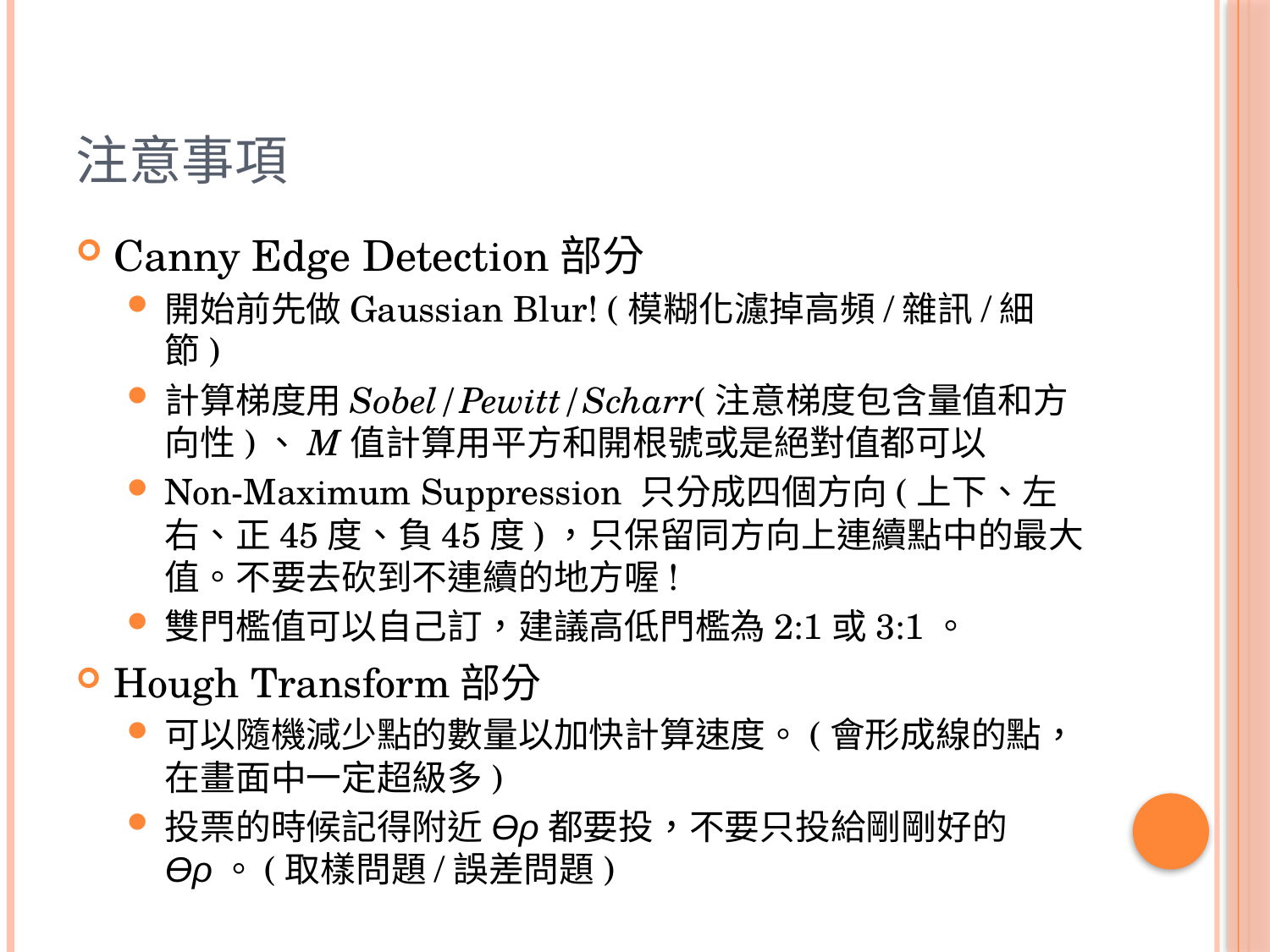

# 注意事項
Canny Edge Detection部分
開始前先做Gaussian Blur! (模糊化濾掉高頻/雜訊/細節)
計算梯度用Sobel/Pewitt/Scharr(注意梯度包含量值和方向性)、M值計算用平方和開根號或是絕對值都可以
Non-Maximum Suppression 只分成四個方向(上下、左右、正45度、負45度)，只保留同方向上連續點中的最大值。不要去砍到不連續的地方喔!
雙門檻值可以自己訂，建議高低門檻為2:1或3:1。
Hough Transform部分
可以隨機減少點的數量以加快計算速度。(會形成線的點，在畫面中一定超級多)
投票的時候記得附近ϴρ都要投，不要只投給剛剛好的ϴρ。(取樣問題/誤差問題)